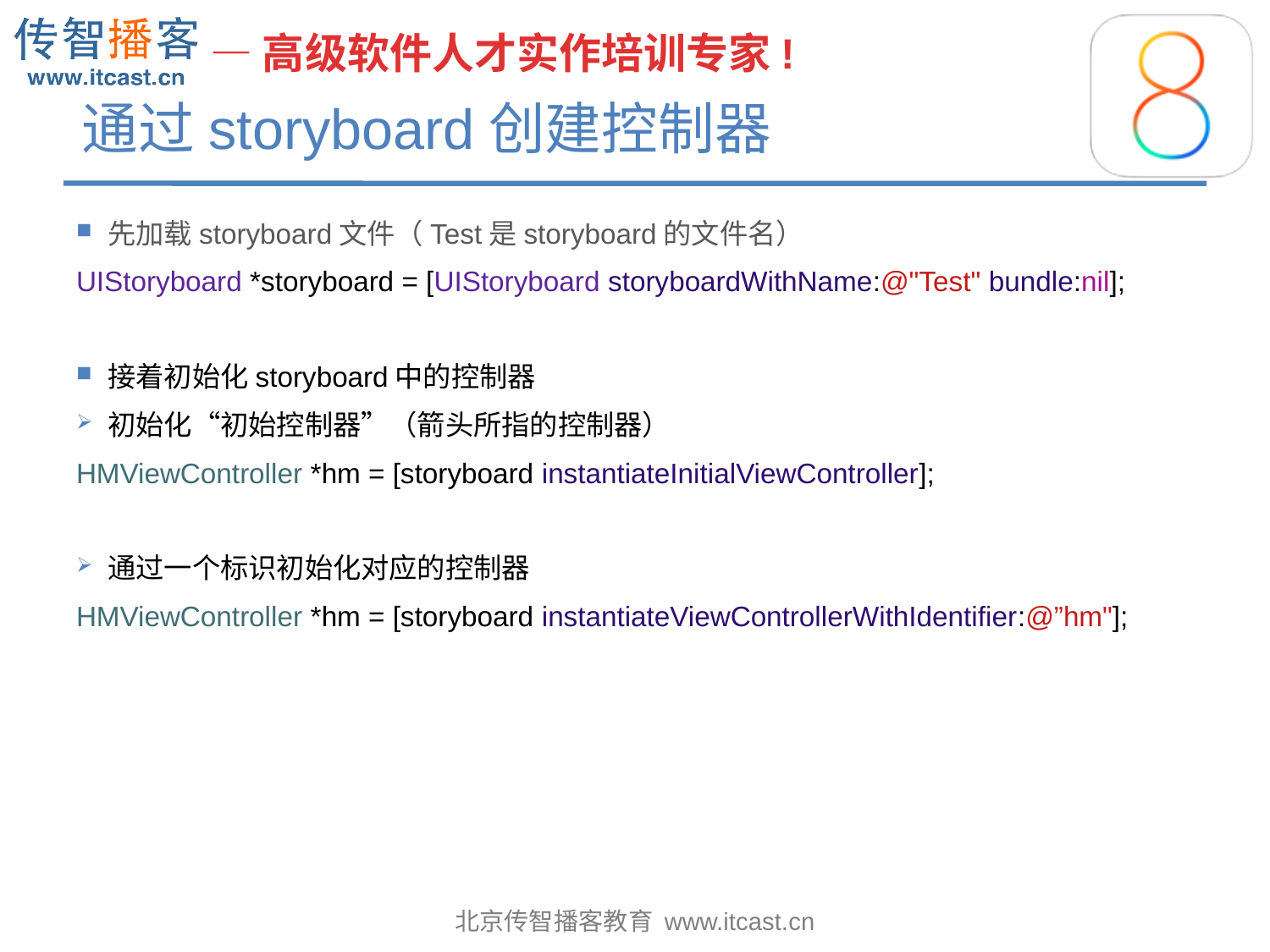

# 通过storyboard创建控制器
先加载storyboard文件（Test是storyboard的文件名）
UIStoryboard *storyboard = [UIStoryboard storyboardWithName:@"Test" bundle:nil];

接着初始化storyboard中的控制器
初始化“初始控制器”（箭头所指的控制器）
HMViewController *hm = [storyboard instantiateInitialViewController];

通过一个标识初始化对应的控制器
HMViewController *hm = [storyboard instantiateViewControllerWithIdentifier:@”hm"];